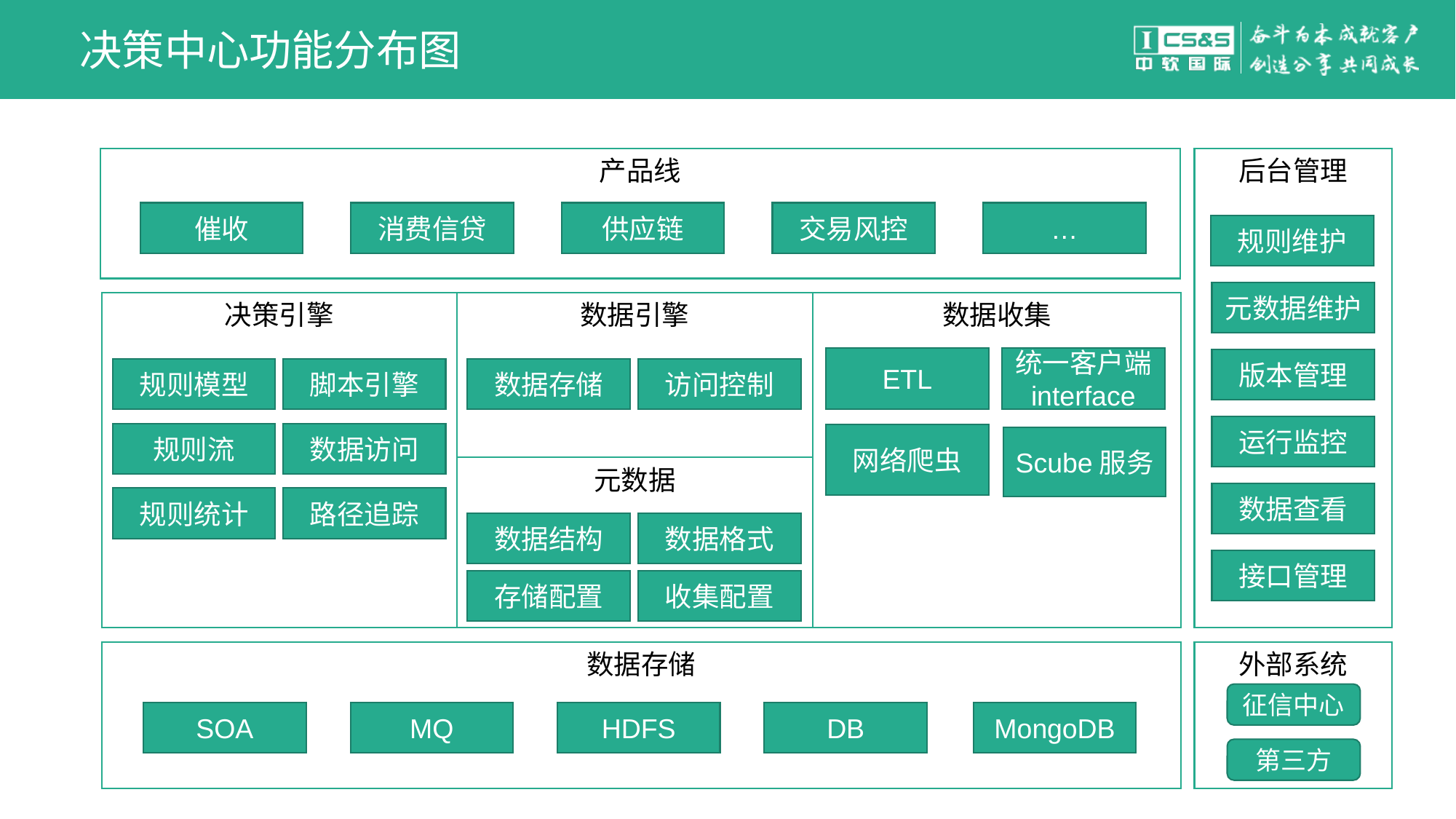

# 决策中心功能分布图
产品线
后台管理
催收
消费信贷
供应链
交易风控
…
规则维护
元数据维护
决策引擎
数据收集
数据引擎
ETL
统一客户端
interface
版本管理
规则模型
脚本引擎
数据存储
访问控制
运行监控
规则流
数据访问
网络爬虫
Scube服务
元数据
数据查看
规则统计
路径追踪
数据结构
数据格式
接口管理
存储配置
收集配置
数据存储
外部系统
征信中心
SOA
MQ
HDFS
DB
MongoDB
第三方